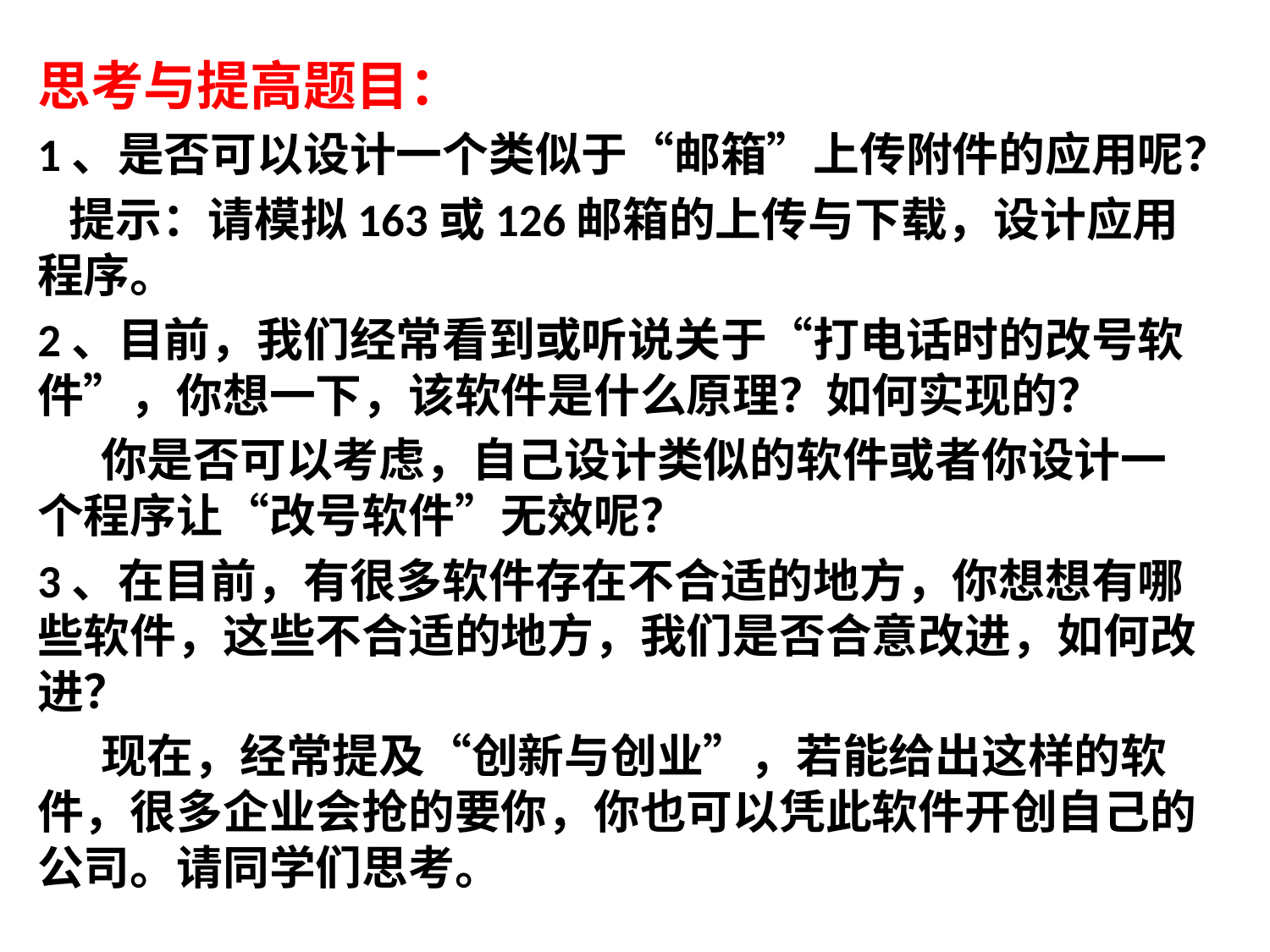

思考与提高题目：
1、是否可以设计一个类似于“邮箱”上传附件的应用呢？
  提示：请模拟163或126邮箱的上传与下载，设计应用程序。
2、目前，我们经常看到或听说关于“打电话时的改号软件”，你想一下，该软件是什么原理？如何实现的？
     你是否可以考虑，自己设计类似的软件或者你设计一个程序让“改号软件”无效呢？
3、在目前，有很多软件存在不合适的地方，你想想有哪些软件，这些不合适的地方，我们是否合意改进，如何改进？
     现在，经常提及“创新与创业”，若能给出这样的软件，很多企业会抢的要你，你也可以凭此软件开创自己的公司。请同学们思考。